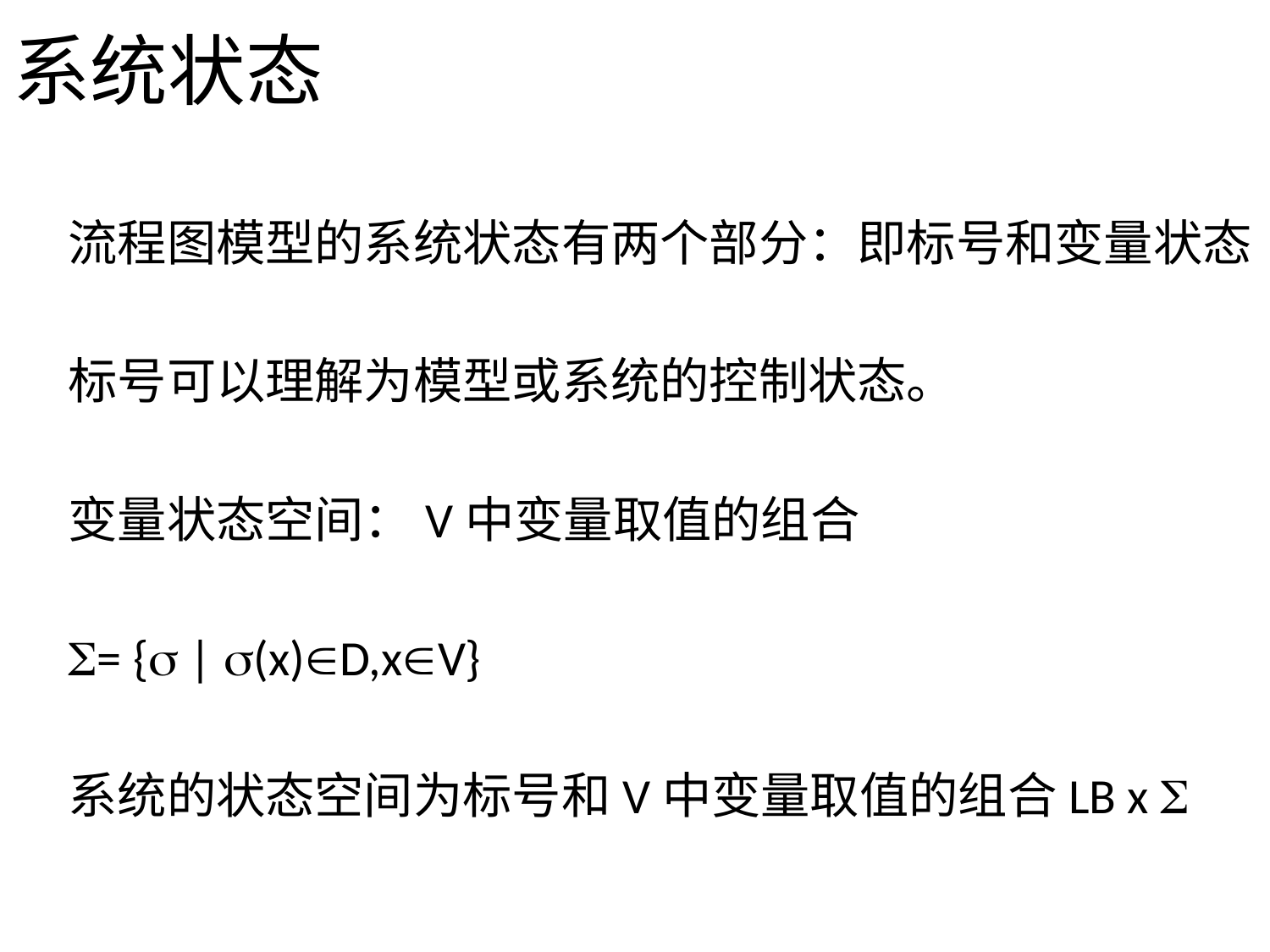

# 系统状态

流程图模型的系统状态有两个部分：即标号和变量状态

标号可以理解为模型或系统的控制状态。

变量状态空间：V中变量取值的组合

Σ= {σ | σ(x)∈D,x∈V}

系统的状态空间为标号和V中变量取值的组合LB x Σ